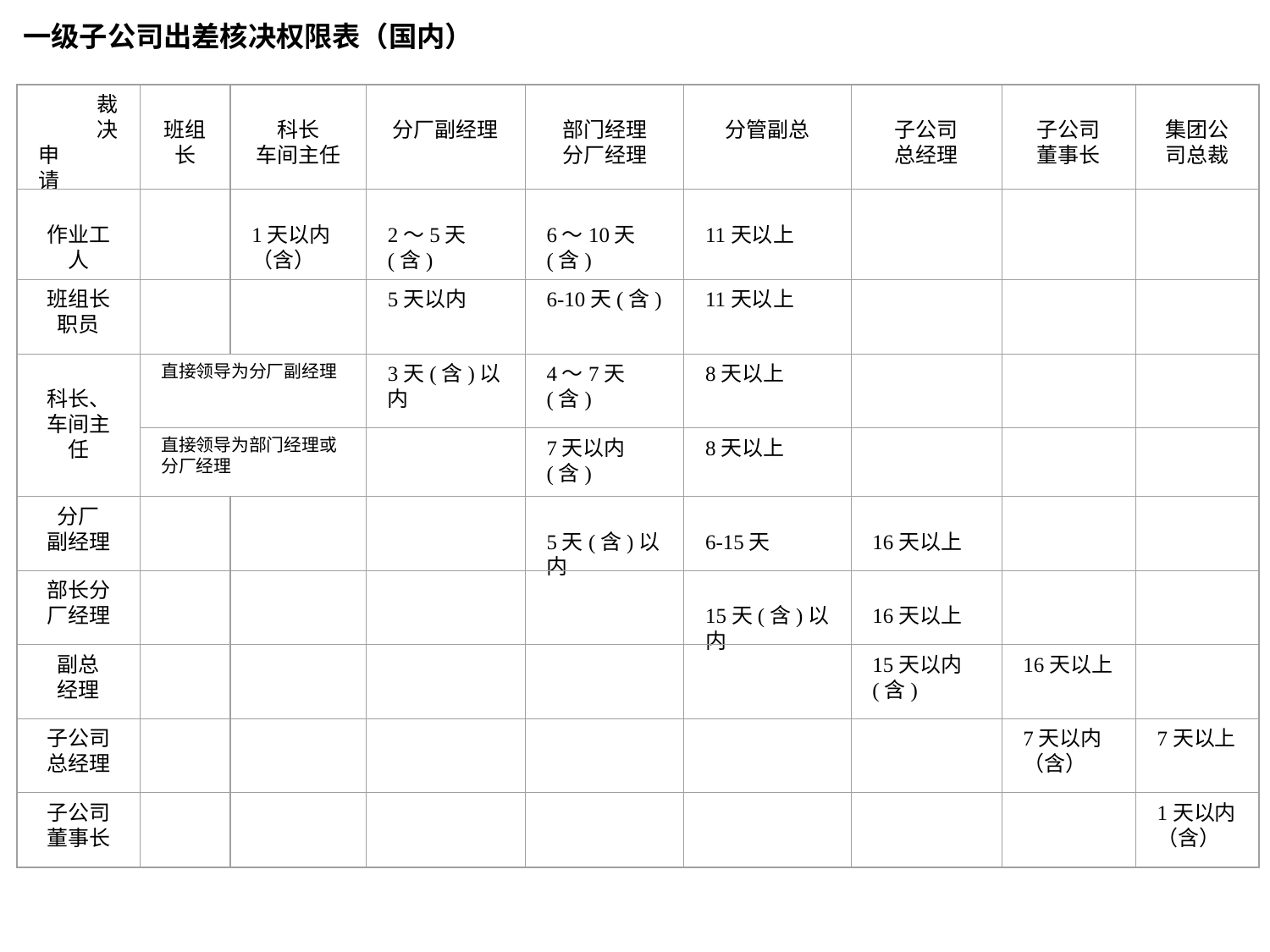

一级子公司出差核决权限表（国内）

裁
决
申
请

班组长

科长
车间主任

分厂副经理

部门经理
分厂经理

分管副总

子公司
总经理

子公司
董事长

集团公司总裁

作业工人

1天以内
（含）

2～5天(含)

6～10天(含)

11天以上

班组长
职员

5天以内

6-10天(含)

11天以上

科长、车间主任

直接领导为分厂副经理

3天(含)以内

4～7天(含)

8天以上

直接领导为部门经理或分厂经理

7天以内(含)

8天以上

分厂
副经理

5天(含)以内

6-15天

16天以上

部长分厂经理

15天(含)以内

16天以上

副总
经理

15天以内(含)

16天以上

子公司
总经理

7天以内
（含）

7天以上

子公司
董事长

1天以内
（含）

21